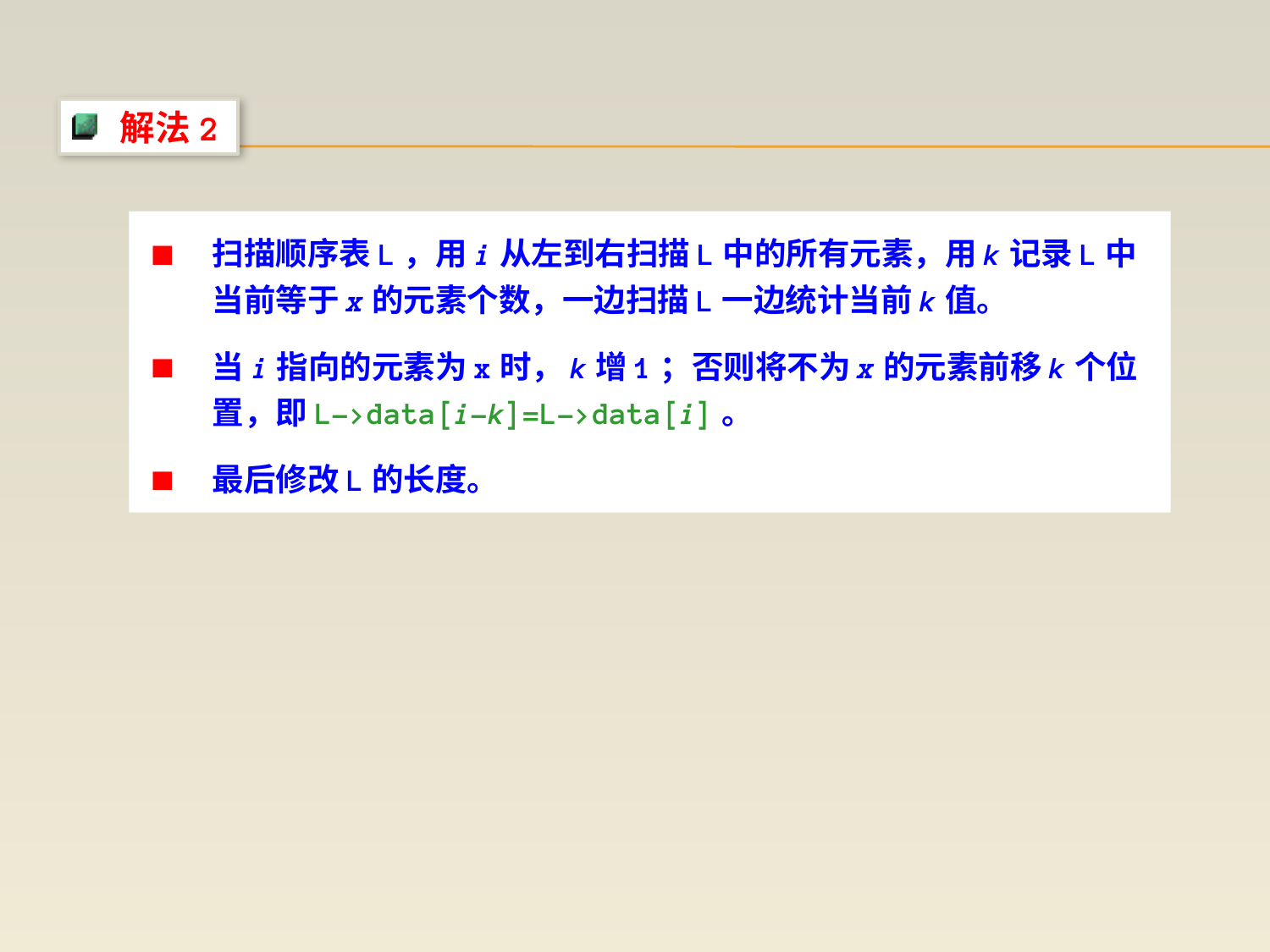

解法2
扫描顺序表L，用i从左到右扫描L中的所有元素，用k记录L中当前等于x的元素个数，一边扫描L一边统计当前k值。
当i指向的元素为x时，k增1；否则将不为x的元素前移k个位置，即L->data[i-k]=L->data[i]。
最后修改L的长度。